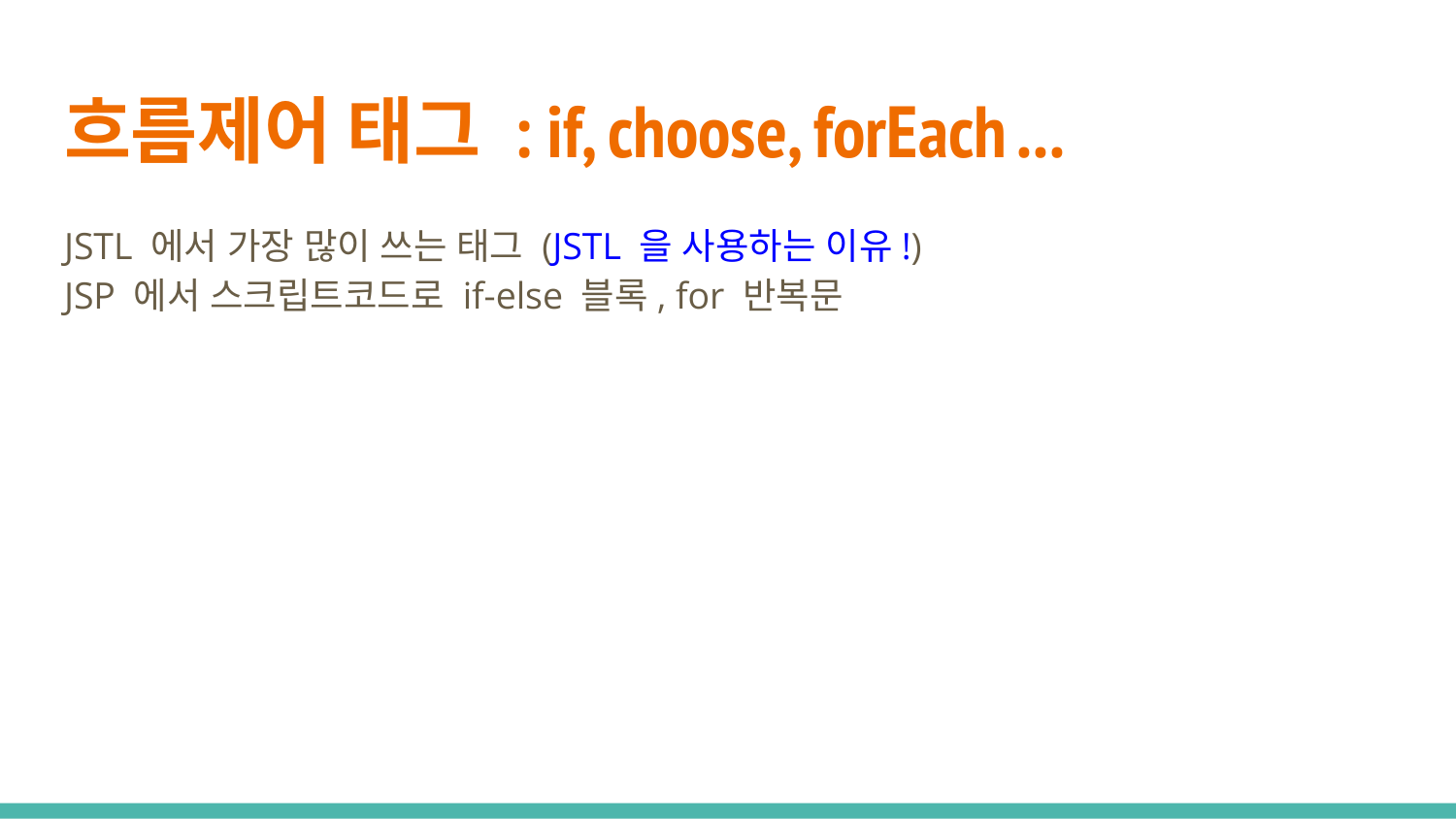

# 흐름제어 태그 : if, choose, forEach ...
JSTL 에서 가장 많이 쓰는 태그 (JSTL 을 사용하는 이유!)
JSP 에서 스크립트코드로 if-else 블록, for 반복문